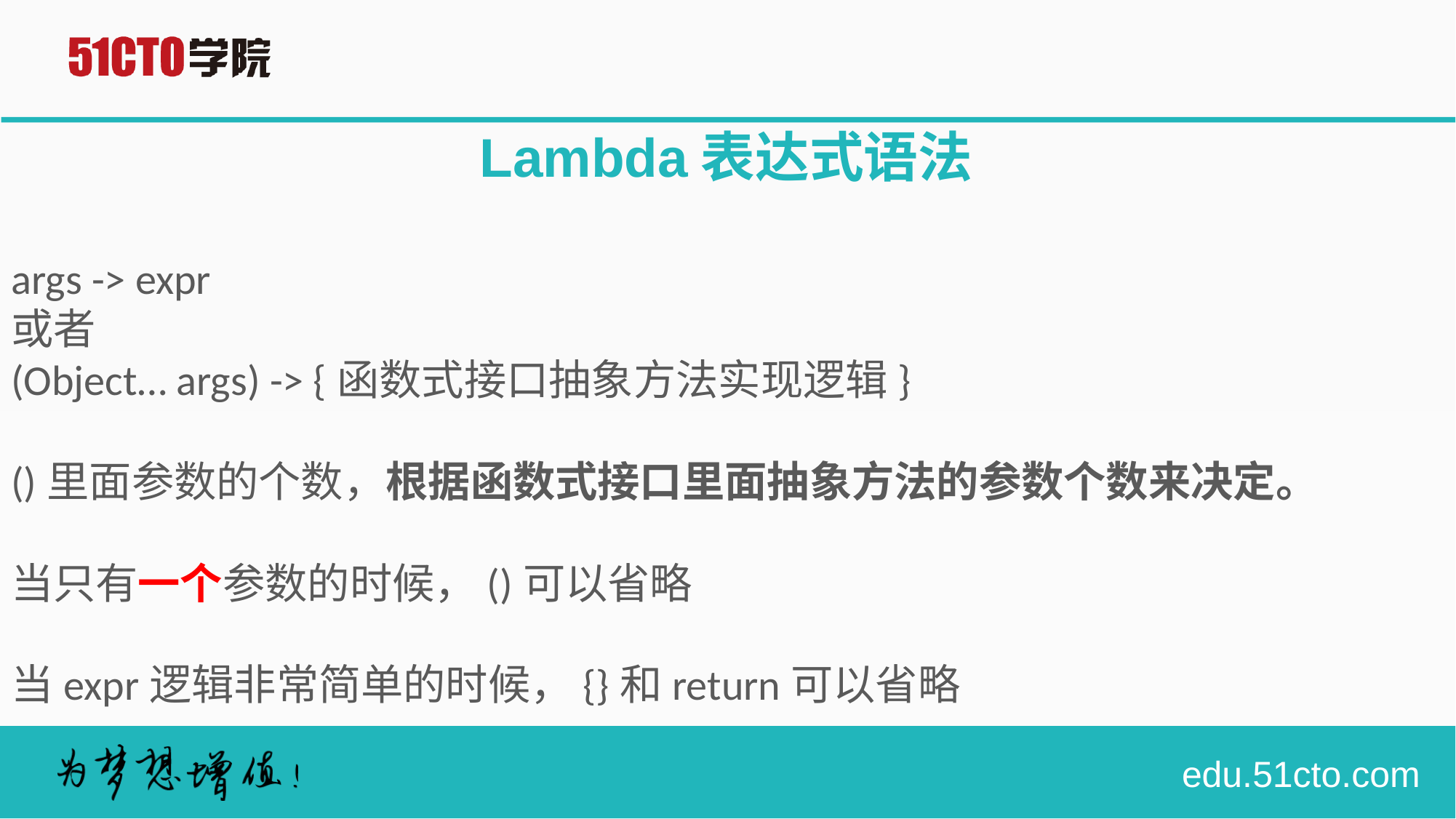

# Lambda表达式语法

args -> expr
或者
(Object… args) -> {函数式接口抽象方法实现逻辑}

()里面参数的个数，根据函数式接口里面抽象方法的参数个数来决定。

当只有一个参数的时候，()可以省略

当expr逻辑非常简单的时候，{}和return可以省略